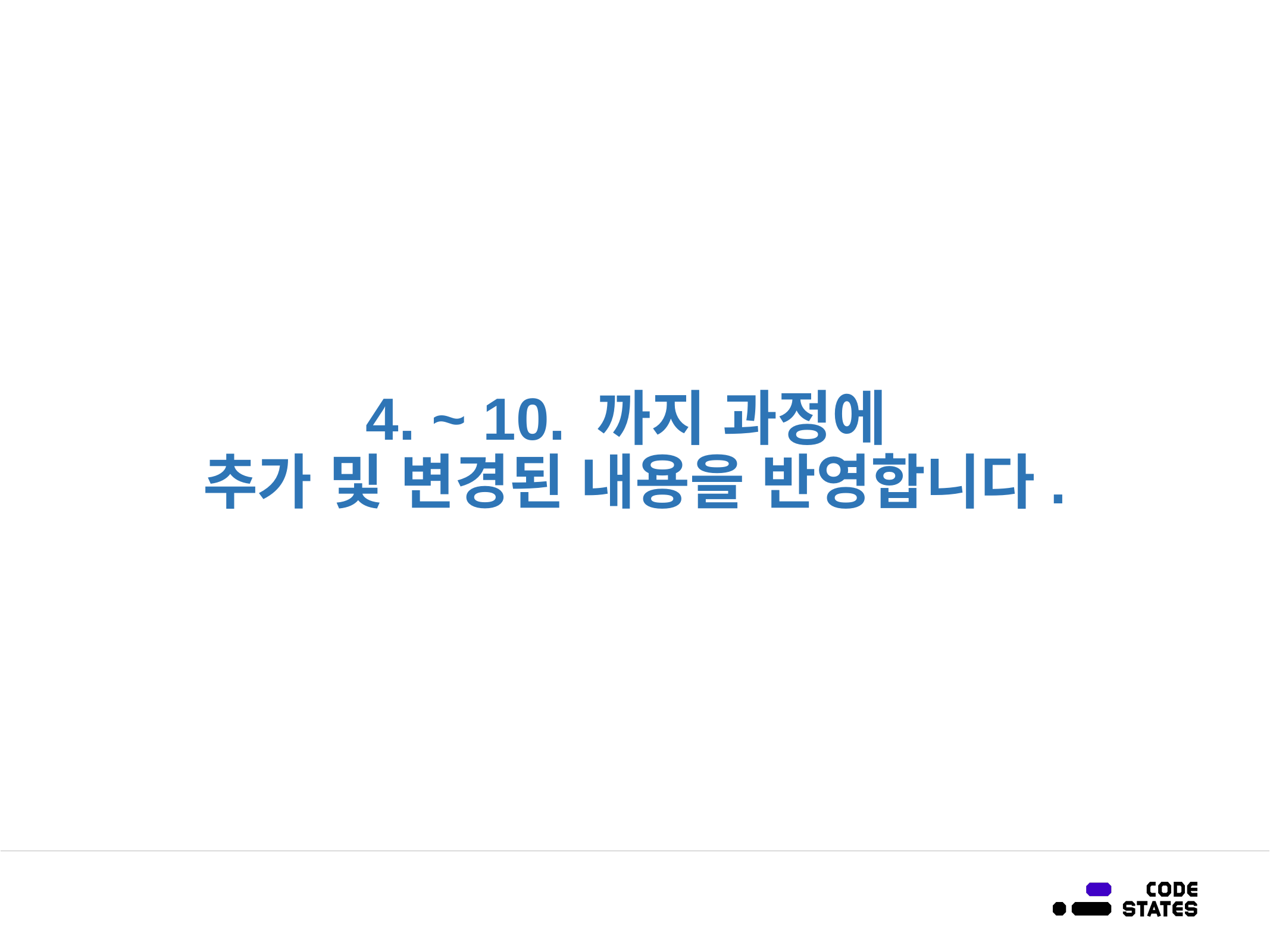

4. ~ 10. 까지 과정에
추가 및 변경된 내용을 반영합니다.